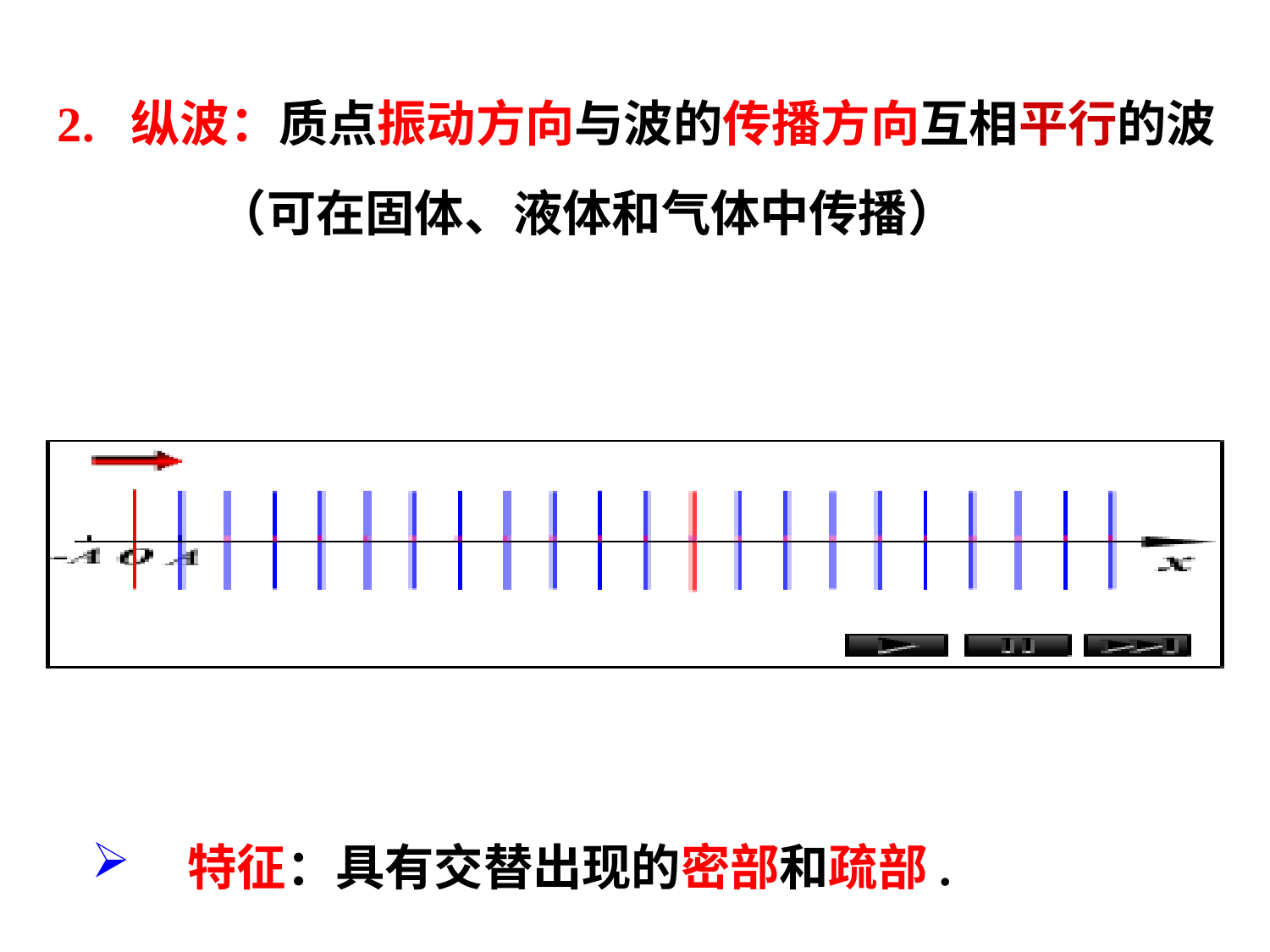

2.  纵波：质点振动方向与波的传播方向互相平行的波
（可在固体、液体和气体中传播）
    特征：具有交替出现的密部和疏部.